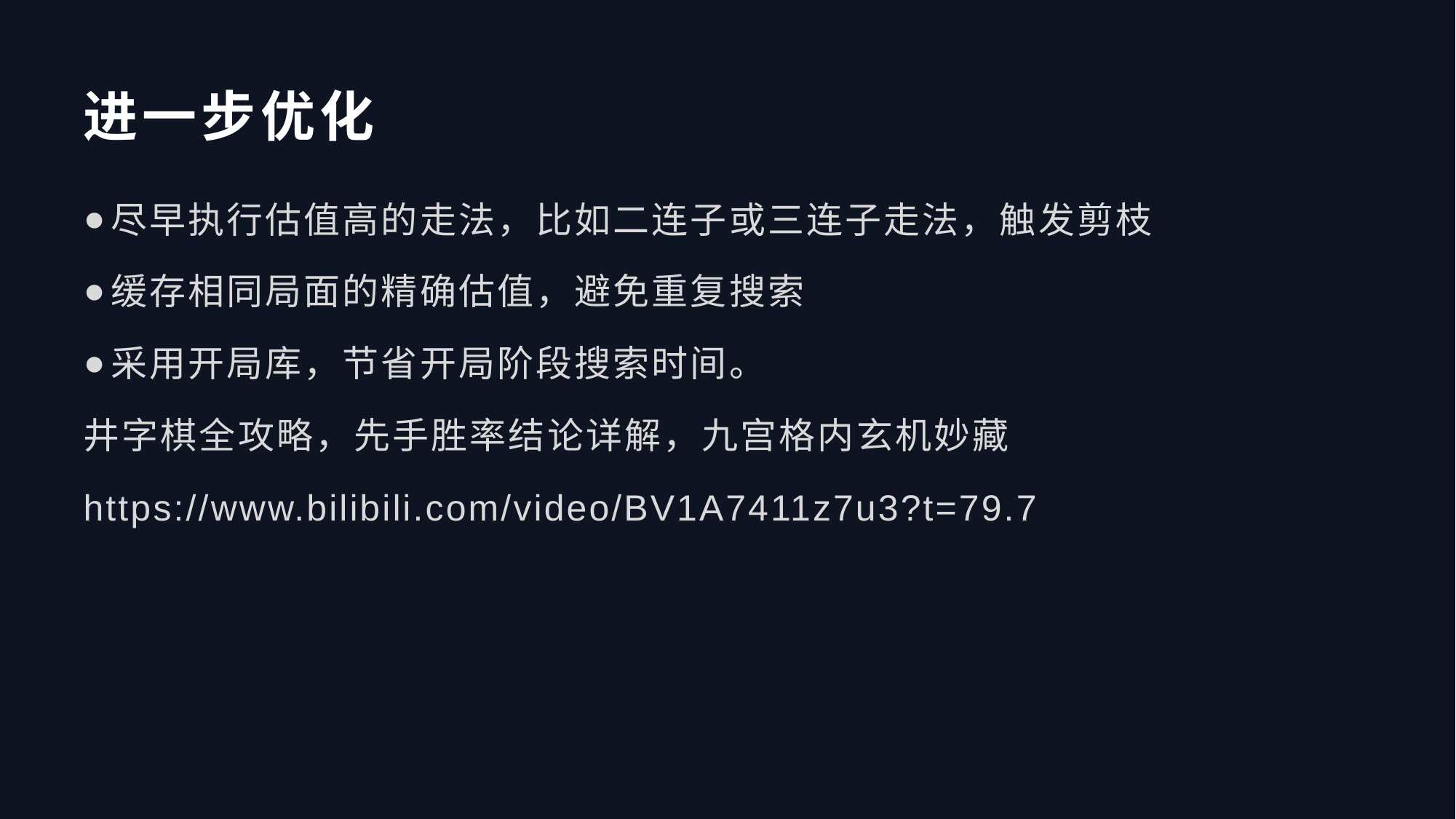

# 进一步优化
尽早执行估值高的走法，比如二连子或三连子走法，触发剪枝
缓存相同局面的精确估值，避免重复搜索
采用开局库，节省开局阶段搜索时间。
井字棋全攻略，先手胜率结论详解，九宫格内玄机妙藏
https://www.bilibili.com/video/BV1A7411z7u3?t=79.7